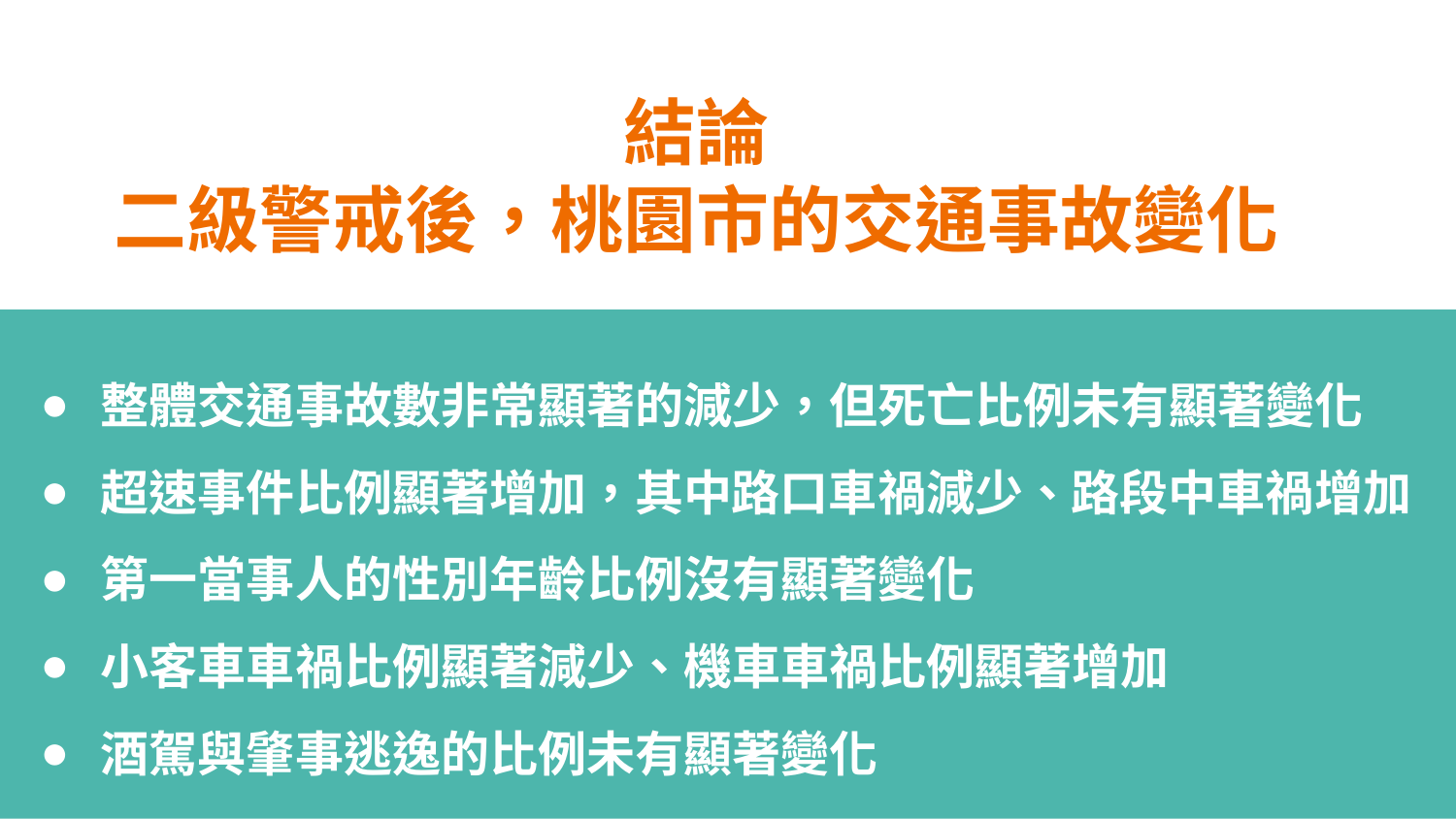

結論
二級警戒後，桃園市的交通事故變化
整體交通事故數非常顯著的減少，但死亡比例未有顯著變化
超速事件比例顯著增加，其中路口車禍減少、路段中車禍增加
第一當事人的性別年齡比例沒有顯著變化
小客車車禍比例顯著減少、機車車禍比例顯著增加
酒駕與肇事逃逸的比例未有顯著變化